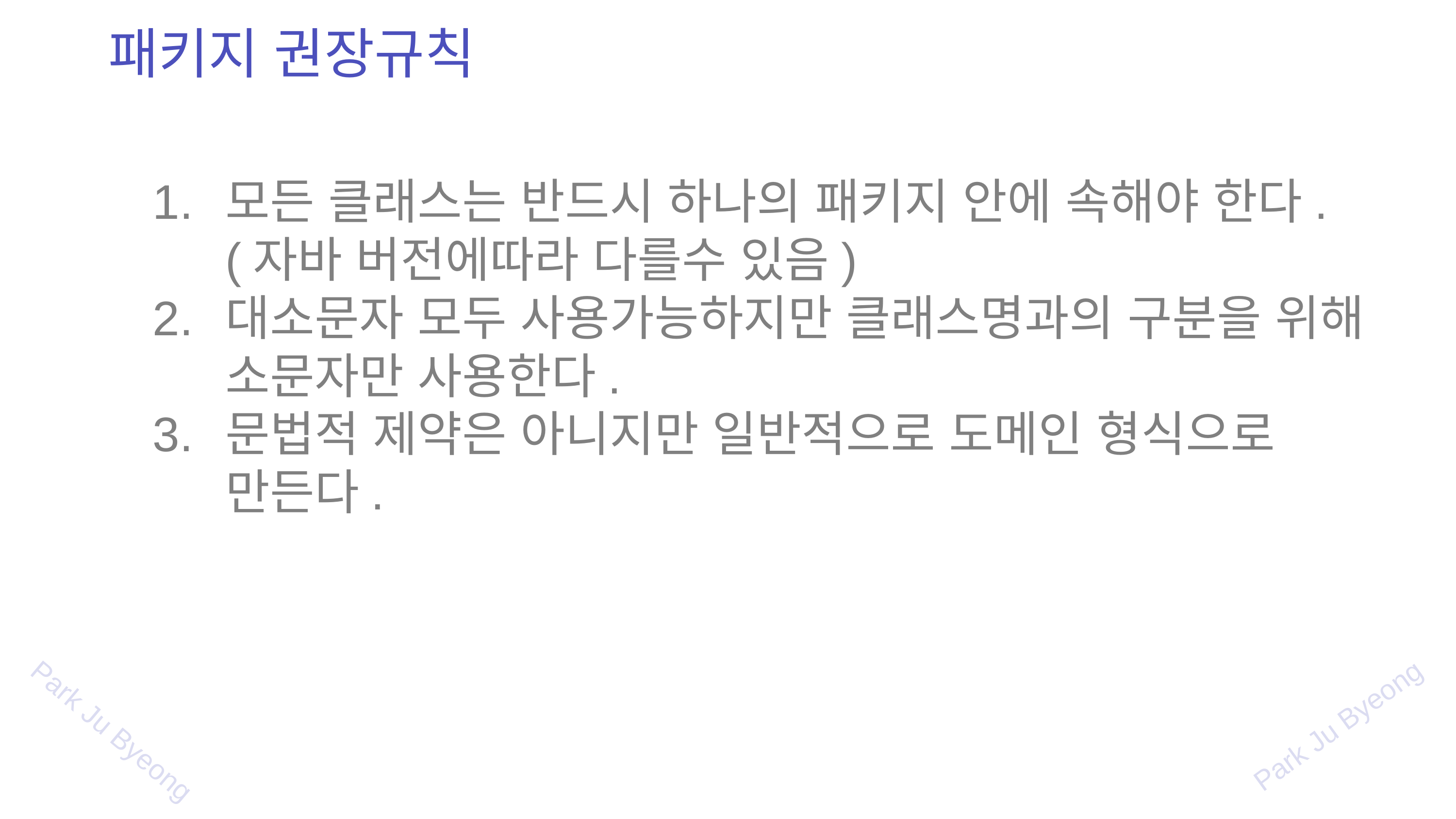

패키지 권장규칙
모든 클래스는 반드시 하나의 패키지 안에 속해야 한다.
	(자바 버전에따라 다를수 있음)
대소문자 모두 사용가능하지만 클래스명과의 구분을 위해 소문자만 사용한다.
문법적 제약은 아니지만 일반적으로 도메인 형식으로 만든다.